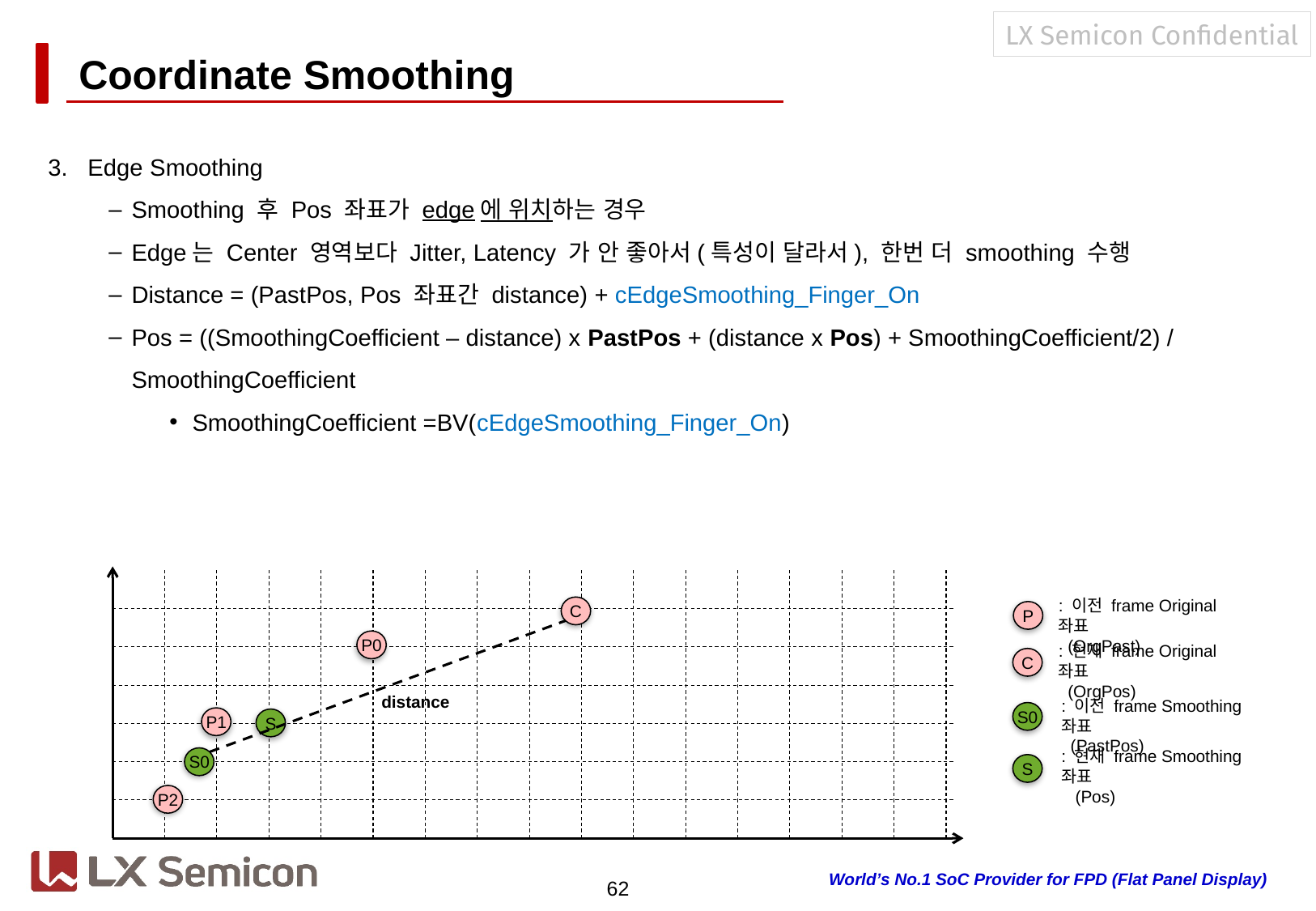

# Coordinate Smoothing
3.   Edge Smoothing
Smoothing 후 Pos 좌표가 edge에 위치하는 경우
Edge는 Center 영역보다 Jitter, Latency 가 안 좋아서(특성이 달라서), 한번 더 smoothing 수행
Distance = (PastPos, Pos 좌표간 distance) + cEdgeSmoothing_Finger_On
Pos = ((SmoothingCoefficient – distance) x PastPos + (distance x Pos) + SmoothingCoefficient/2) / SmoothingCoefficient
SmoothingCoefficient =BV(cEdgeSmoothing_Finger_On)

C
: 이전 frame Original 좌표
  (OrgPast)
P
P0
: 현재 frame Original 좌표
  (OrgPos)
C
distance
: 이전 frame Smoothing 좌표
  (PastPos)
S0
P1
S
S0
: 현재 frame Smoothing 좌표
   (Pos)
S
P2